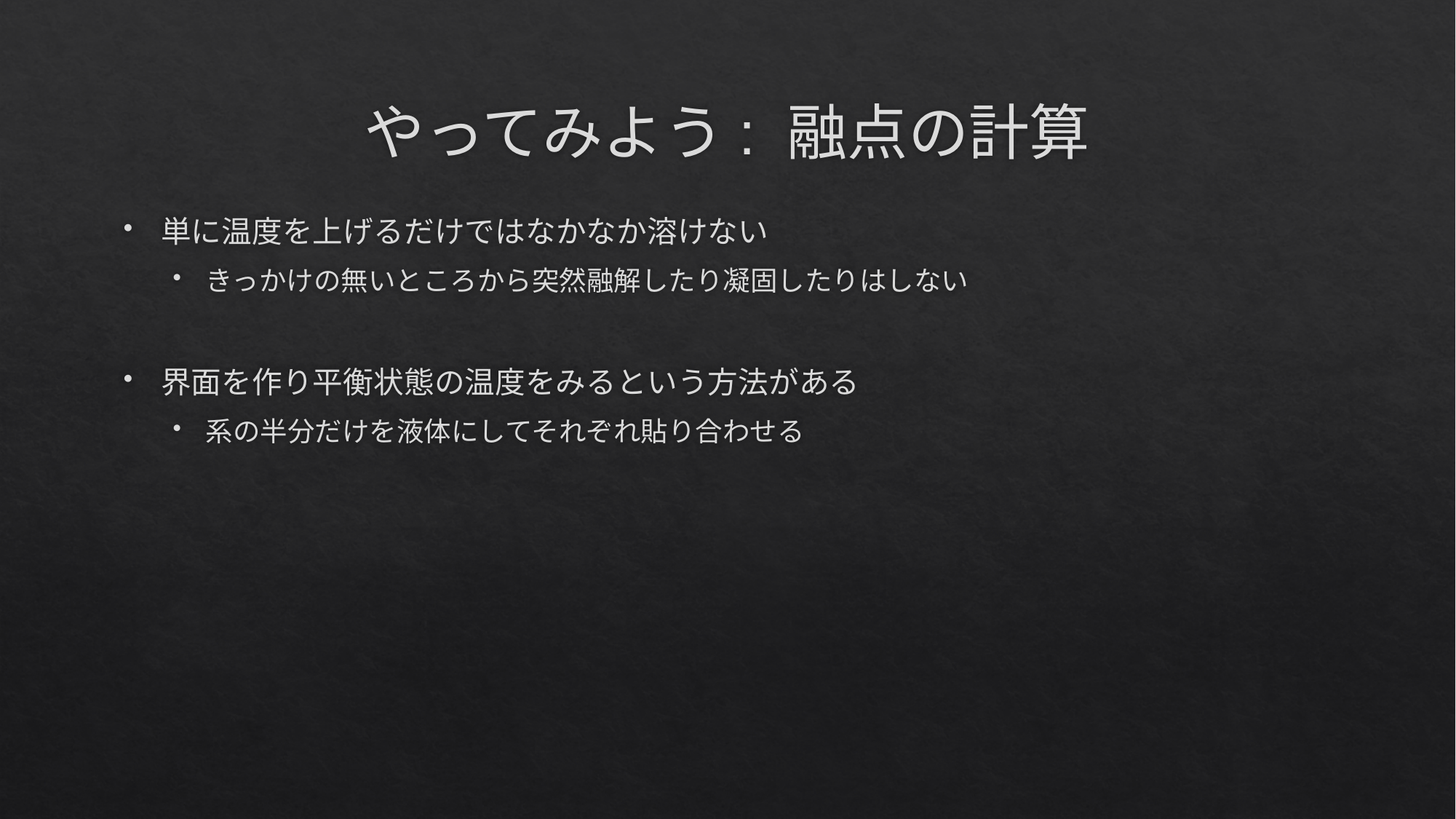

# やってみよう: 融点の計算
単に温度を上げるだけではなかなか溶けない
きっかけの無いところから突然融解したり凝固したりはしない

界面を作り平衡状態の温度をみるという方法がある
系の半分だけを液体にしてそれぞれ貼り合わせる